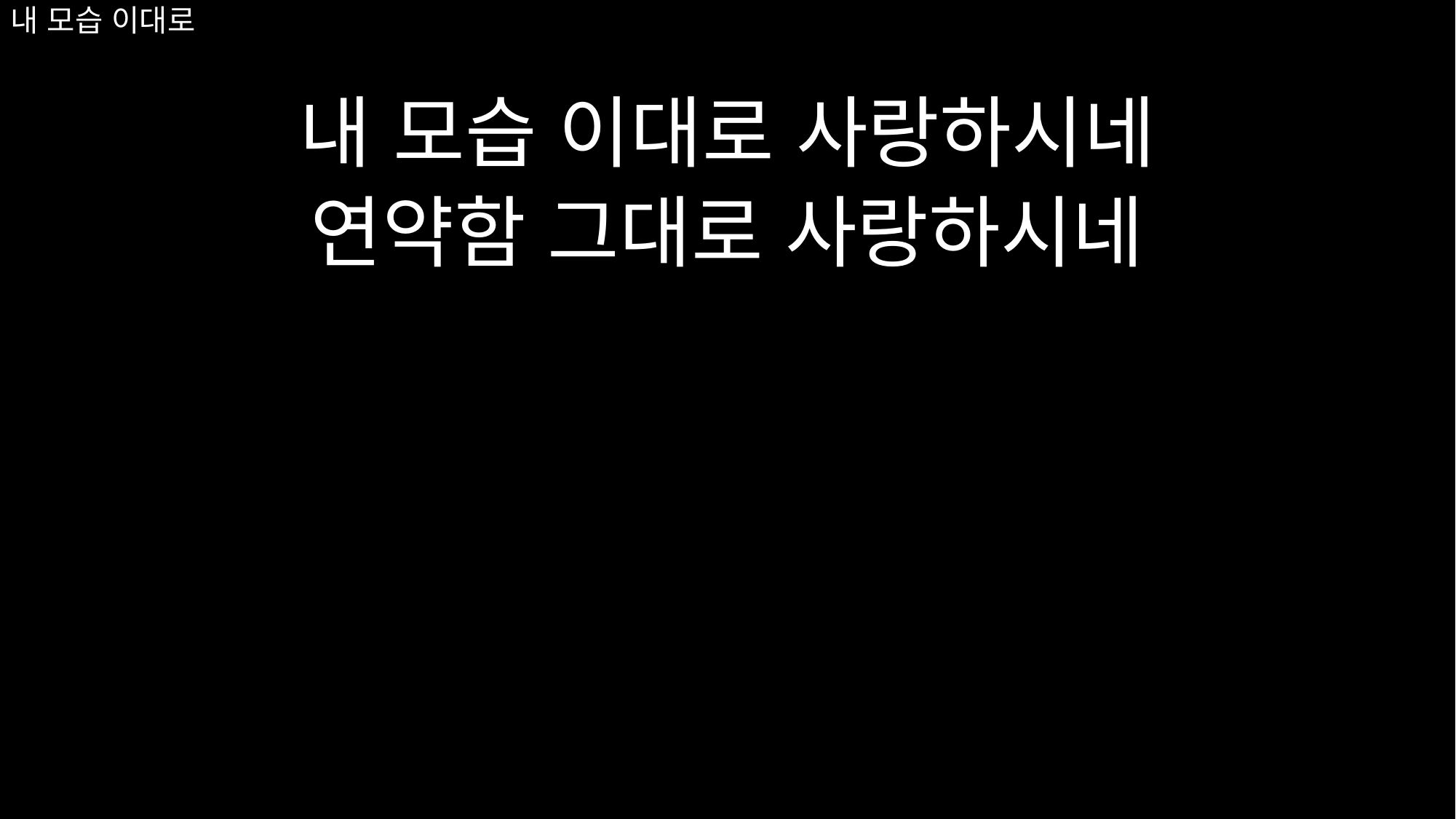

# 내 모습 이대로
내 모습 이대로 사랑하시네
연약함 그대로 사랑하시네